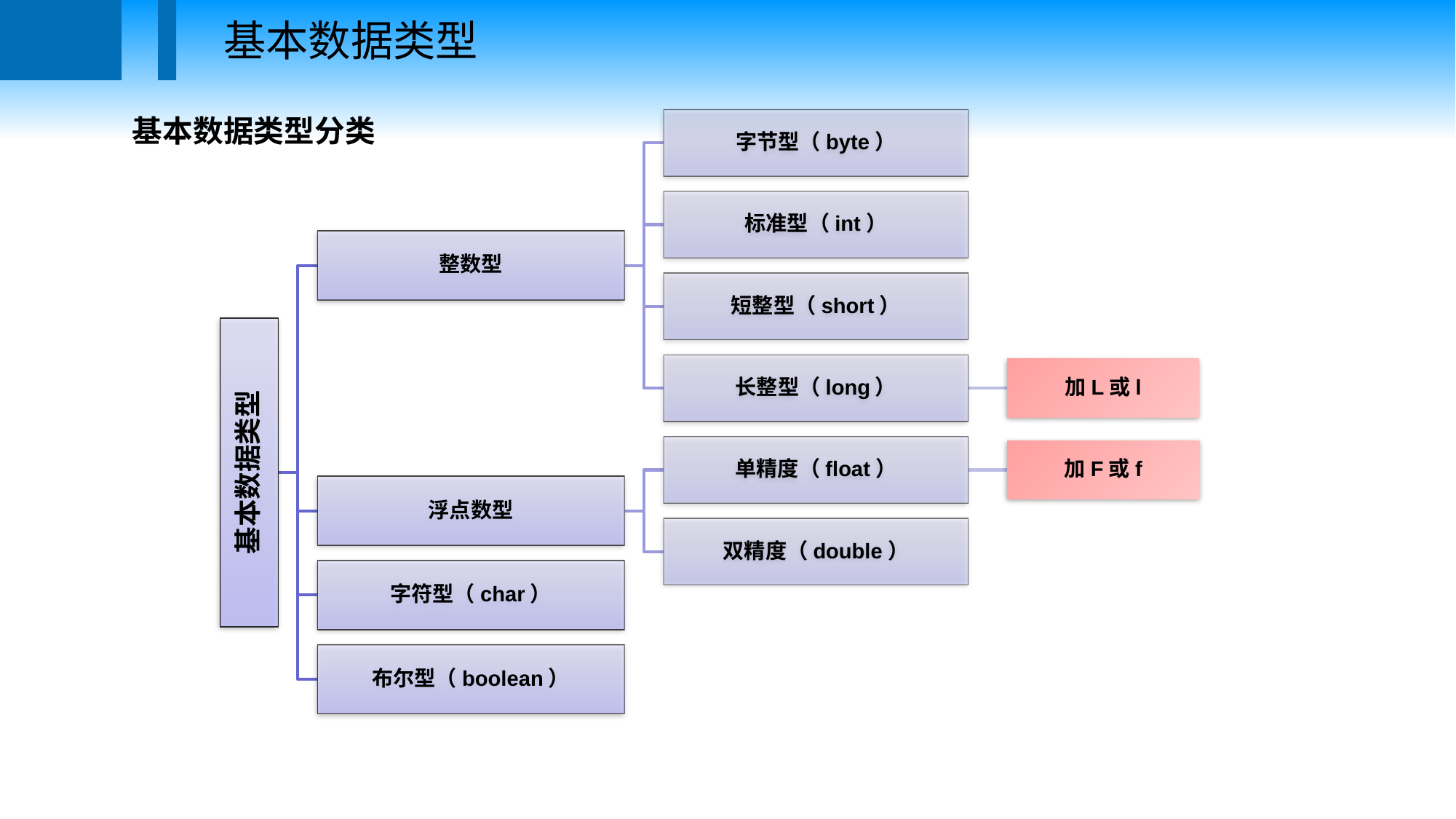

基本数据类型
基本数据类型分类

基本数据类型
整数型
字节型（byte）
标准型（int）
短整型（short）
长整型（long）
加L或l
浮点数型
单精度（float）
加F或f
双精度（double）
字符型（char）
布尔型（boolean）